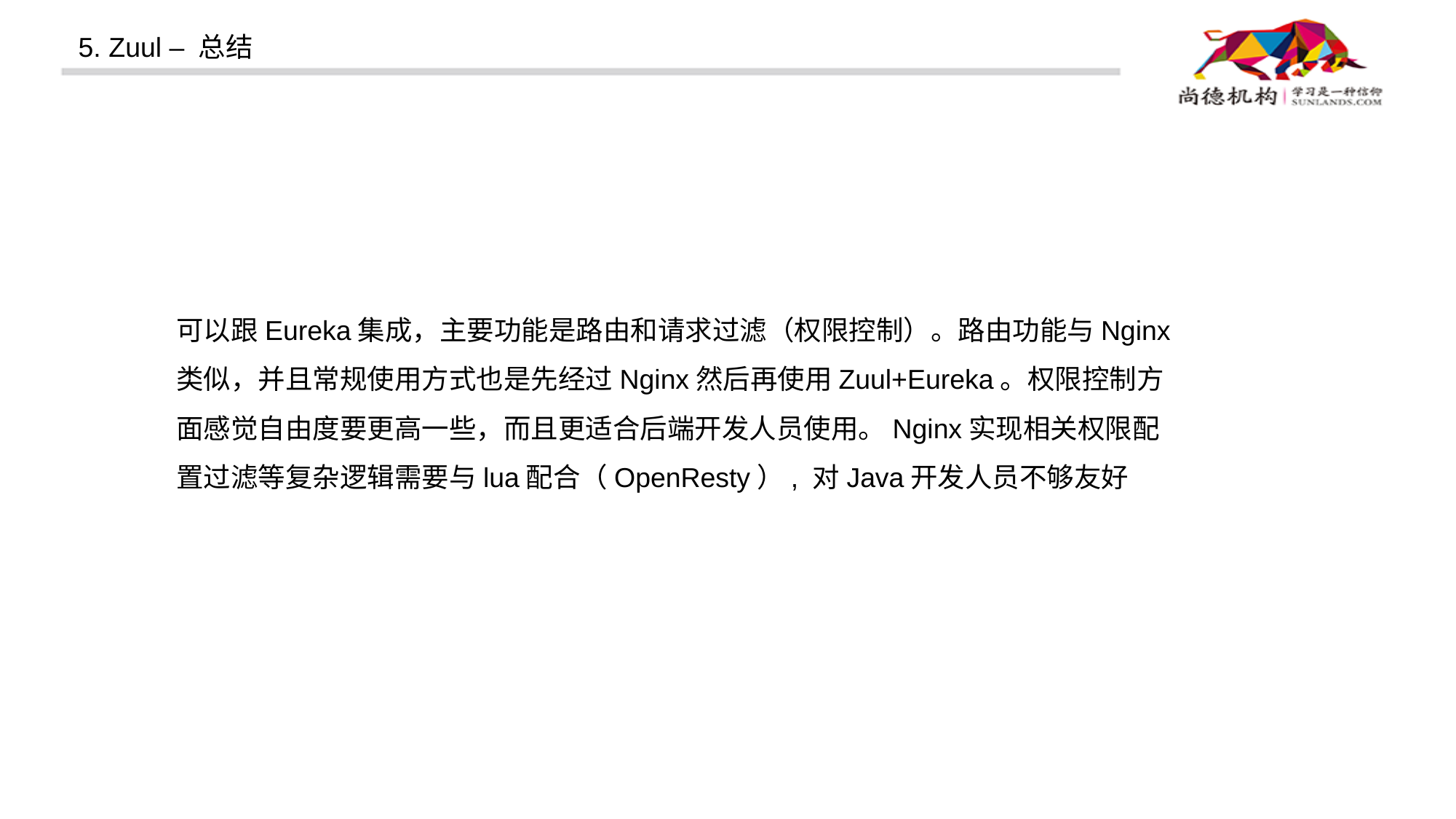

5. Zuul – 总结
可以跟Eureka集成，主要功能是路由和请求过滤（权限控制）。路由功能与Nginx类似，并且常规使用方式也是先经过Nginx然后再使用Zuul+Eureka。权限控制方面感觉自由度要更高一些，而且更适合后端开发人员使用。Nginx实现相关权限配置过滤等复杂逻辑需要与lua配合（OpenResty）, 对Java开发人员不够友好